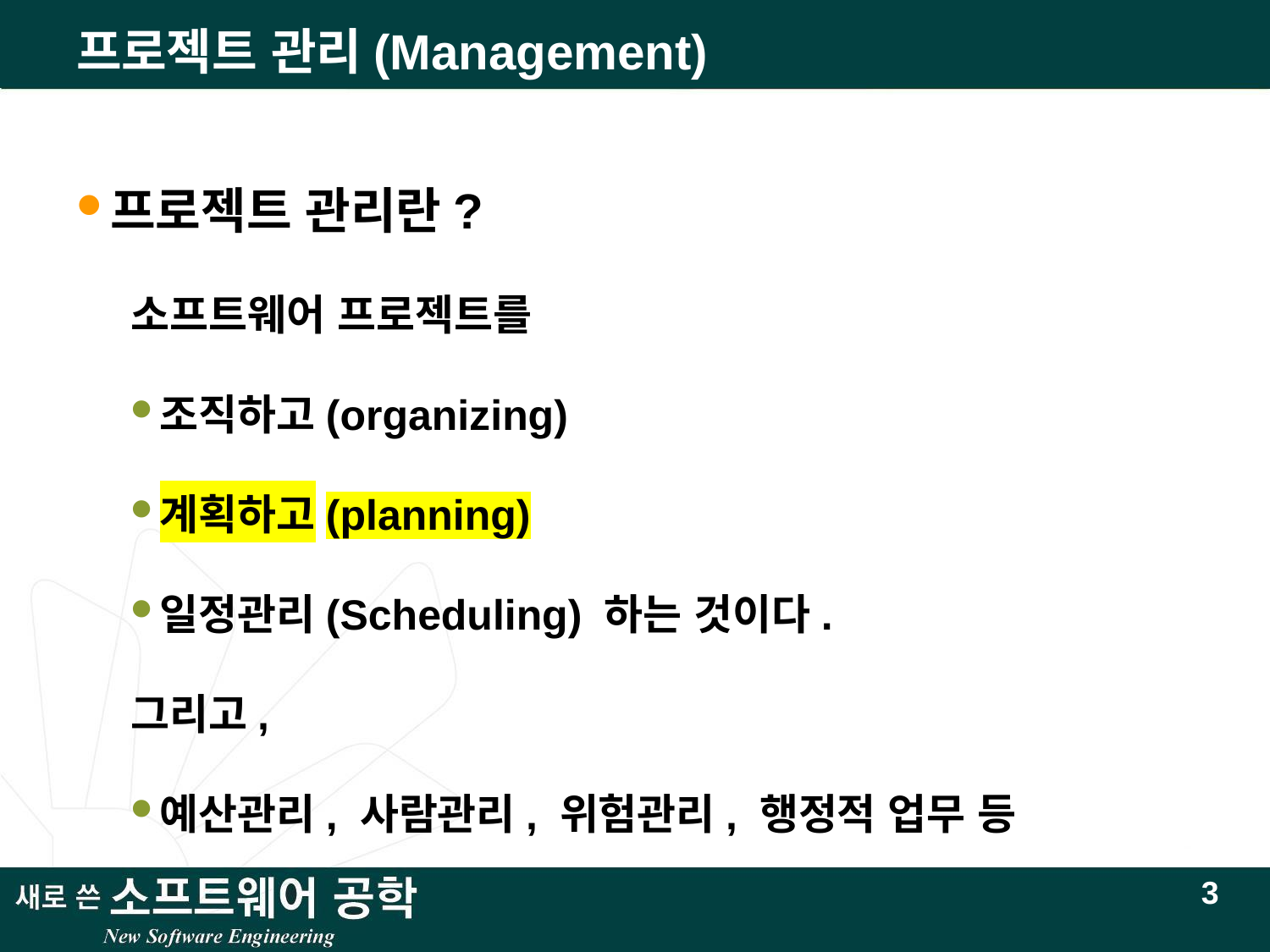

# 프로젝트 관리(Management)
프로젝트 관리란?
소프트웨어 프로젝트를
조직하고(organizing)
계획하고(planning)
일정관리(Scheduling) 하는 것이다.
그리고,
예산관리, 사람관리, 위험관리, 행정적 업무 등
3